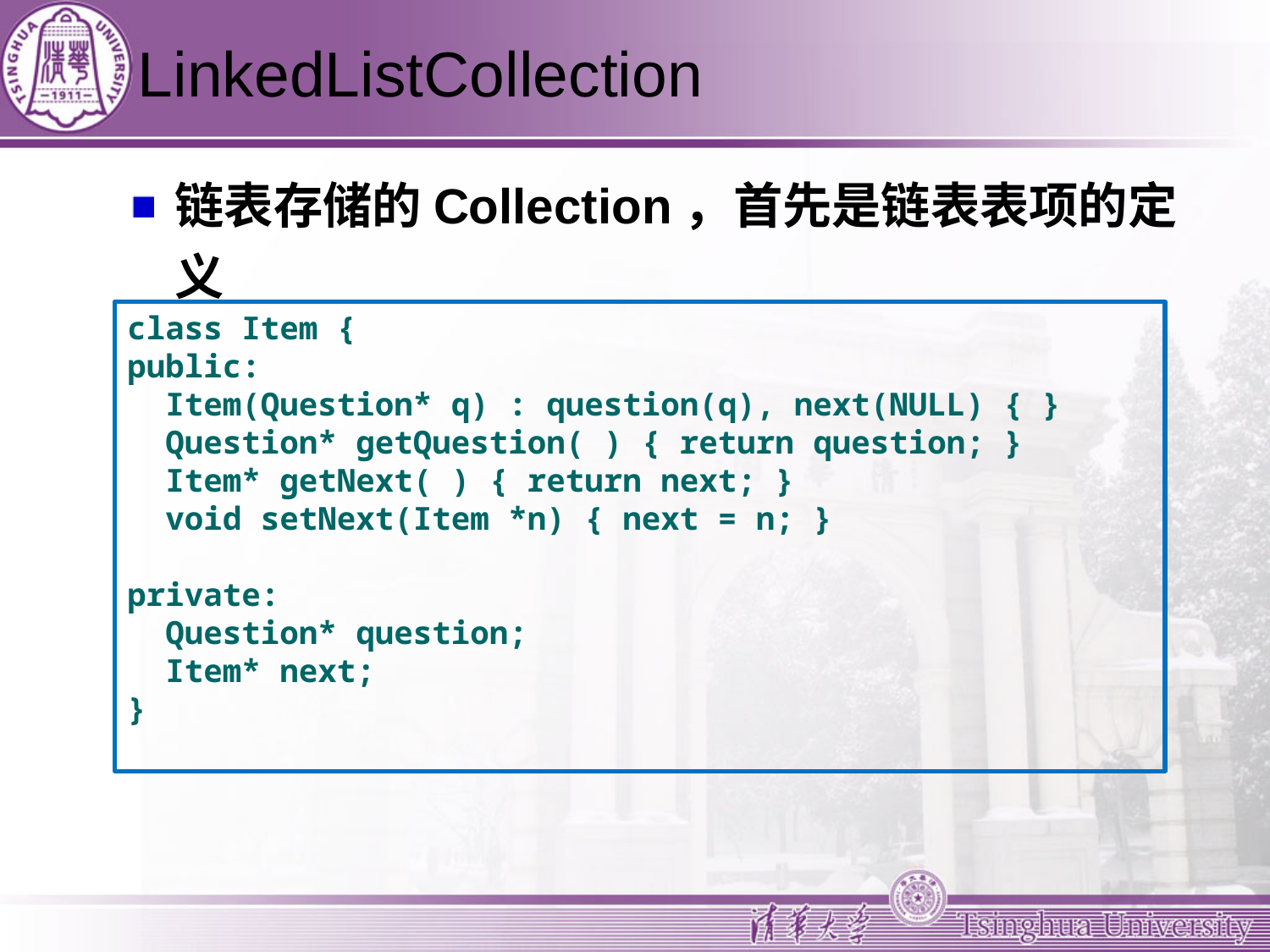

# LinkedListCollection
链表存储的Collection，首先是链表表项的定义
class Item {
public:
  Item(Question* q) : question(q), next(NULL) { }
  Question* getQuestion( ) { return question; }
  Item* getNext( ) { return next; }
  void setNext(Item *n) { next = n; }

private:
  Question* question;
  Item* next;
}